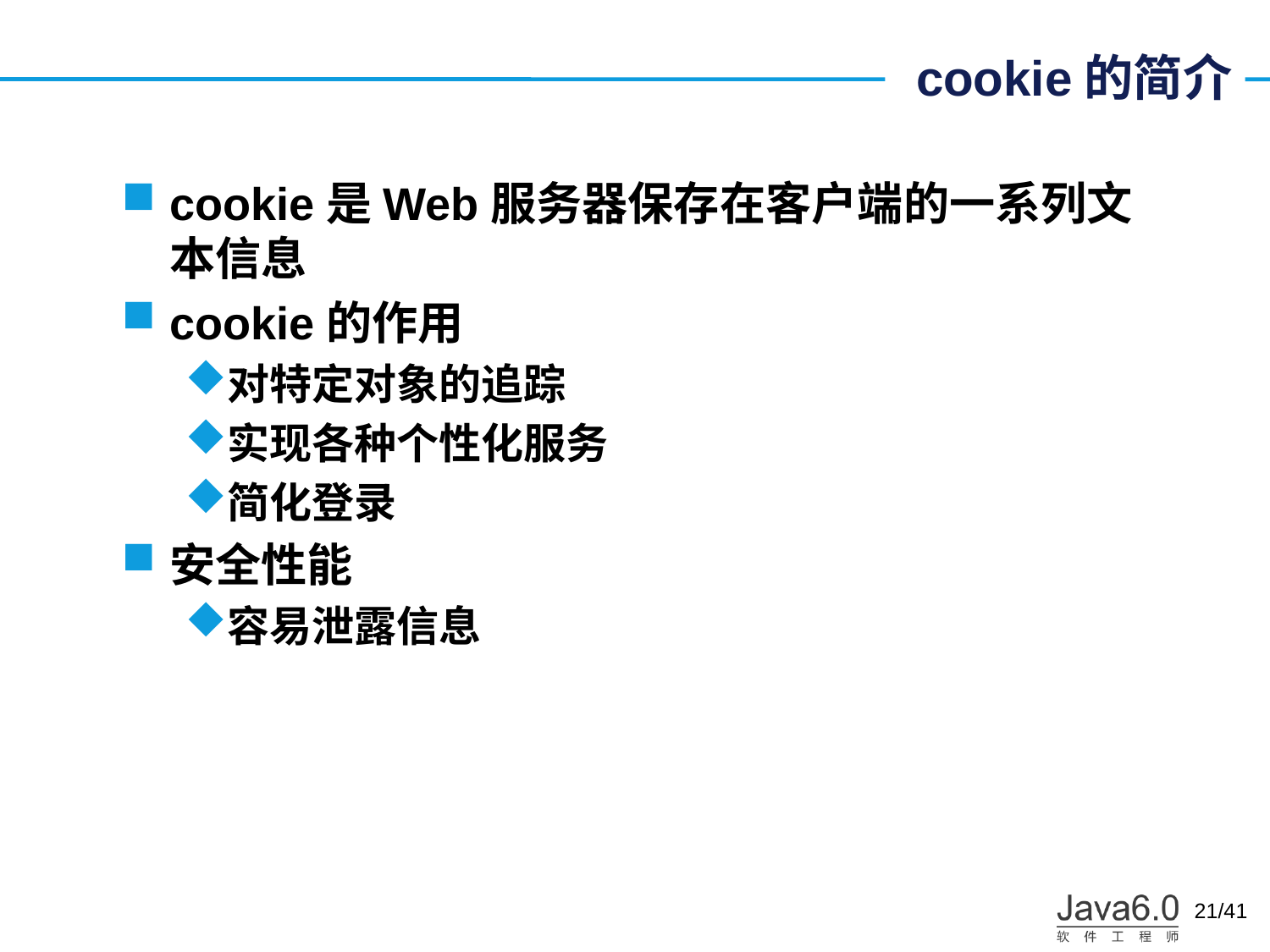

# cookie的简介
cookie是Web服务器保存在客户端的一系列文本信息
cookie的作用
对特定对象的追踪
实现各种个性化服务
简化登录
安全性能
容易泄露信息

21/41